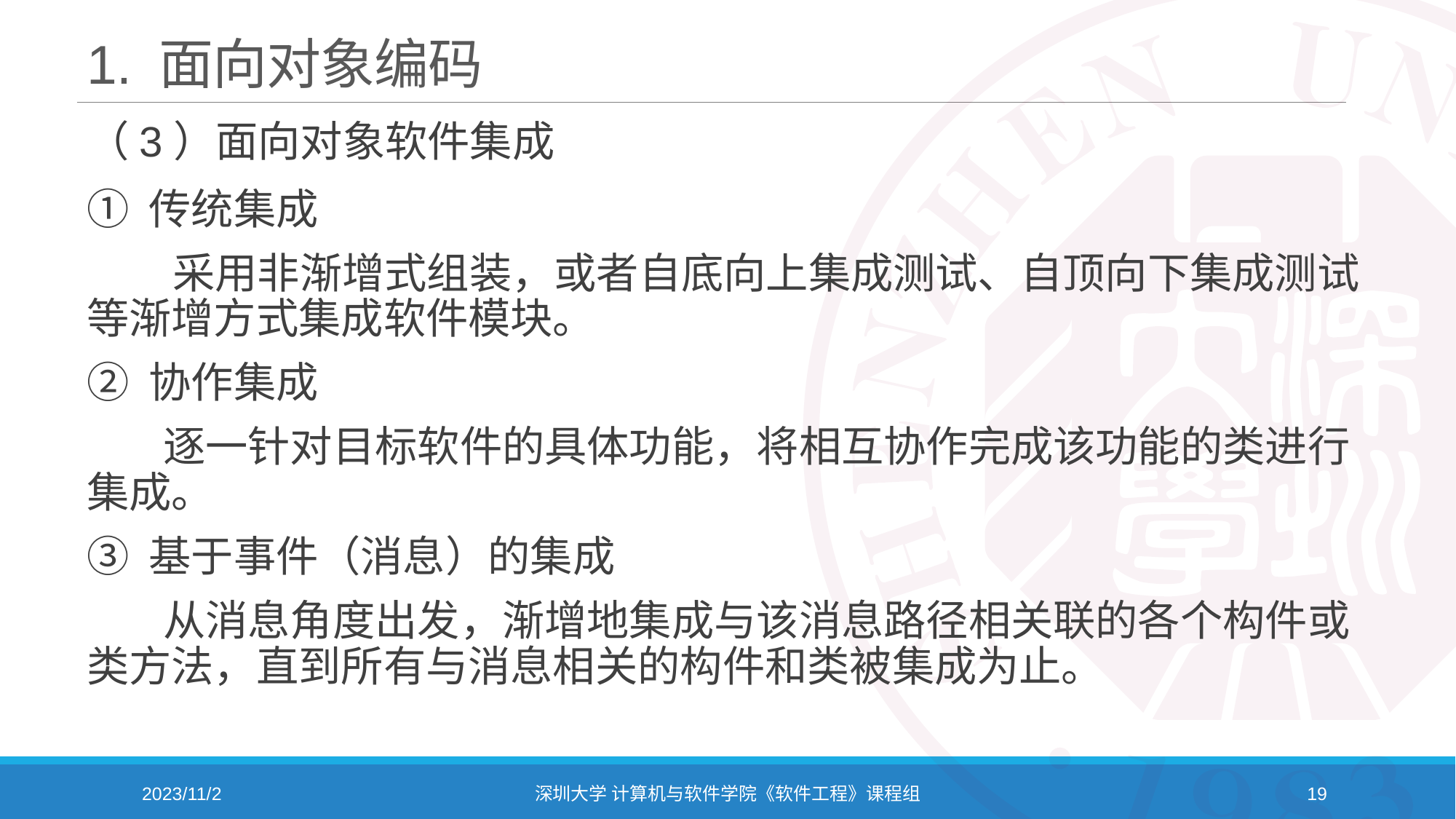

# 1. 面向对象编码
（3）面向对象软件集成
① 传统集成
        采用非渐增式组装，或者自底向上集成测试、自顶向下集成测试等渐增方式集成软件模块。
② 协作集成
       逐一针对目标软件的具体功能，将相互协作完成该功能的类进行集成。
③ 基于事件（消息）的集成
       从消息角度出发，渐增地集成与该消息路径相关联的各个构件或类方法，直到所有与消息相关的构件和类被集成为止。

2023/11/2
深圳大学 计算机与软件学院《软件工程》课程组
19